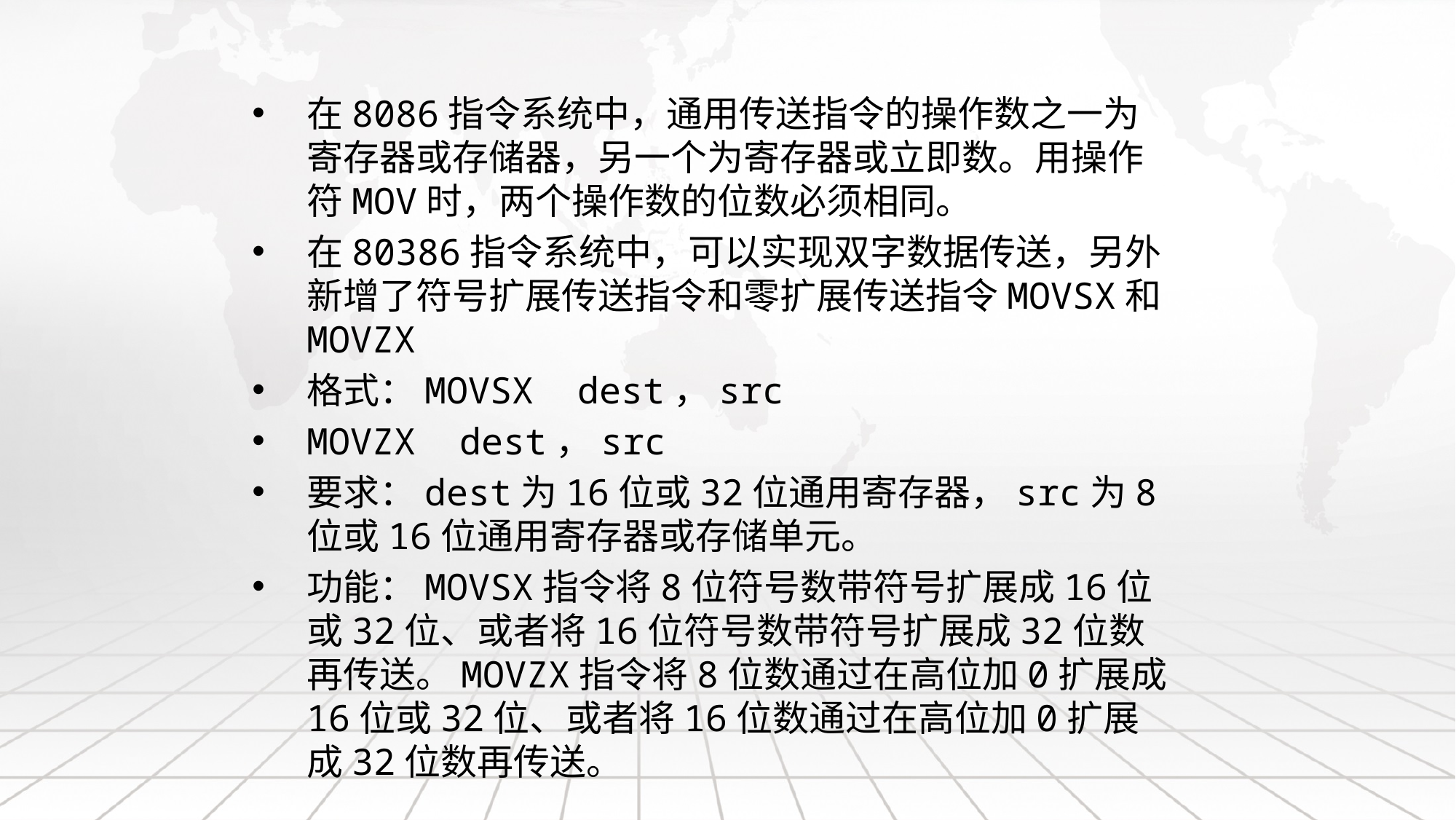

在8086指令系统中，通用传送指令的操作数之一为寄存器或存储器，另一个为寄存器或立即数。用操作符MOV时，两个操作数的位数必须相同。
在80386指令系统中，可以实现双字数据传送，另外新增了符号扩展传送指令和零扩展传送指令MOVSX和MOVZX
格式：MOVSX  dest，src
MOVZX  dest，src
要求：dest为16位或32位通用寄存器，src为8位或16位通用寄存器或存储单元。
功能：MOVSX指令将8位符号数带符号扩展成16位或32位、或者将16位符号数带符号扩展成32位数再传送。MOVZX指令将8位数通过在高位加0扩展成16位或32位、或者将16位数通过在高位加0扩展成32位数再传送。